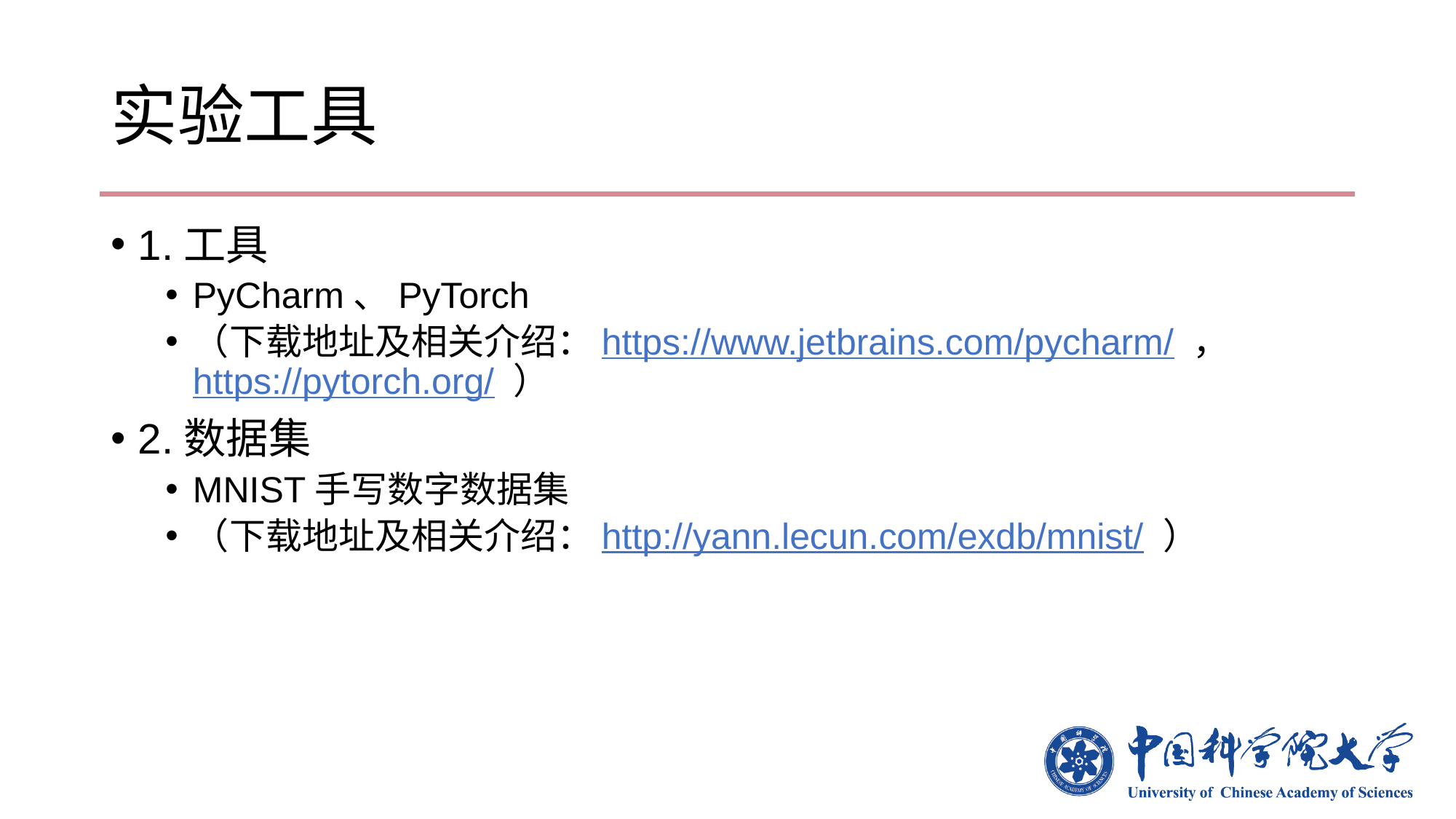

# 实验工具
1.工具
PyCharm、PyTorch
（下载地址及相关介绍：https://www.jetbrains.com/pycharm/ ，https://pytorch.org/ ）
2.数据集
MNIST手写数字数据集
（下载地址及相关介绍：http://yann.lecun.com/exdb/mnist/ ）